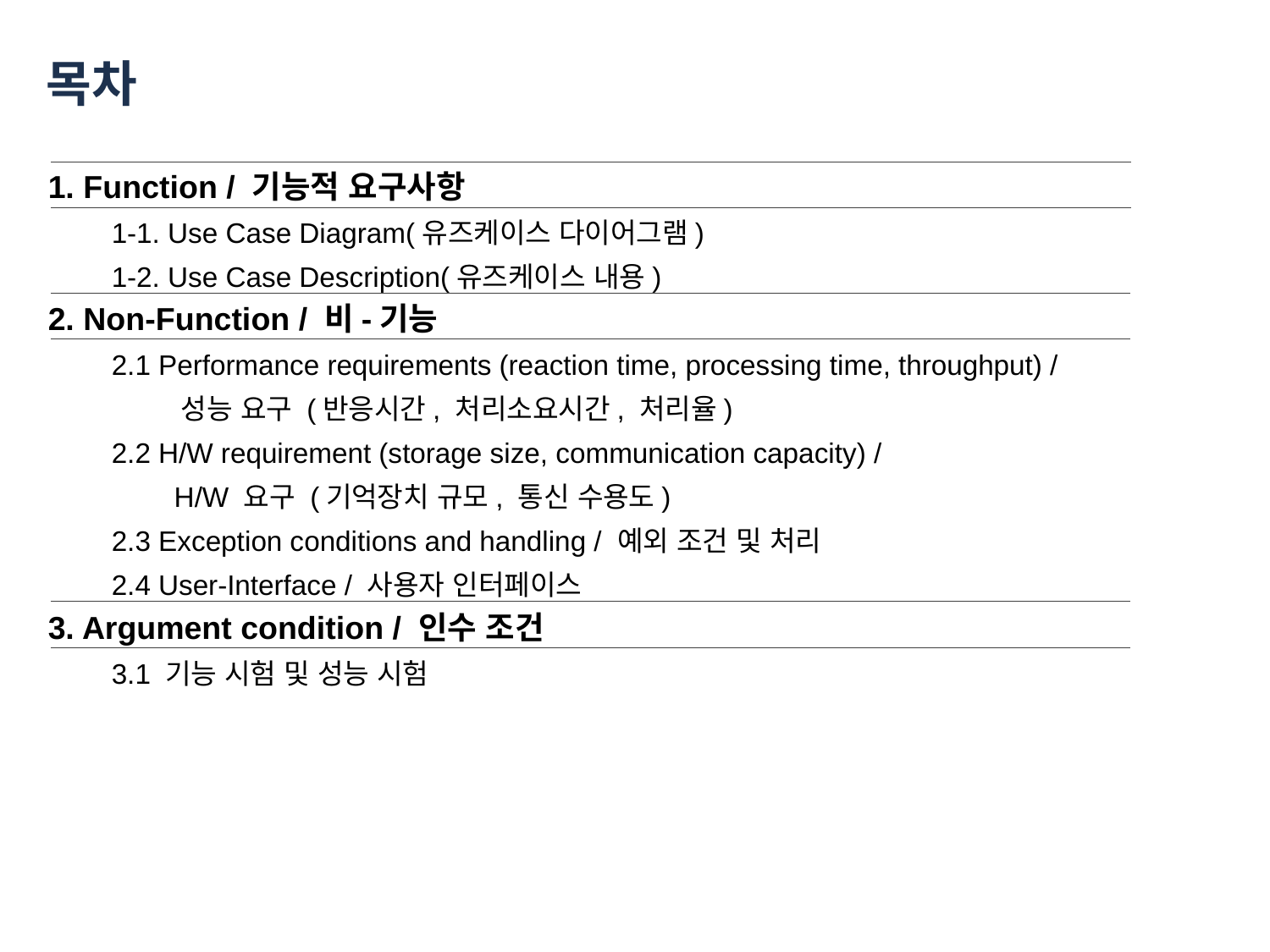

# 목차
1. Function / 기능적 요구사항
1-1. Use Case Diagram(유즈케이스 다이어그램)
1-2. Use Case Description(유즈케이스 내용)
2. Non-Function / 비-기능
2.1 Performance requirements (reaction time, processing time, throughput) /
        성능 요구 (반응시간, 처리소요시간, 처리율)
2.2 H/W requirement (storage size, communication capacity) /
        H/W 요구 (기억장치 규모, 통신 수용도)
2.3 Exception conditions and handling / 예외 조건 및 처리
2.4 User-Interface / 사용자 인터페이스
3. Argument condition / 인수 조건
3.1 기능 시험 및 성능 시험